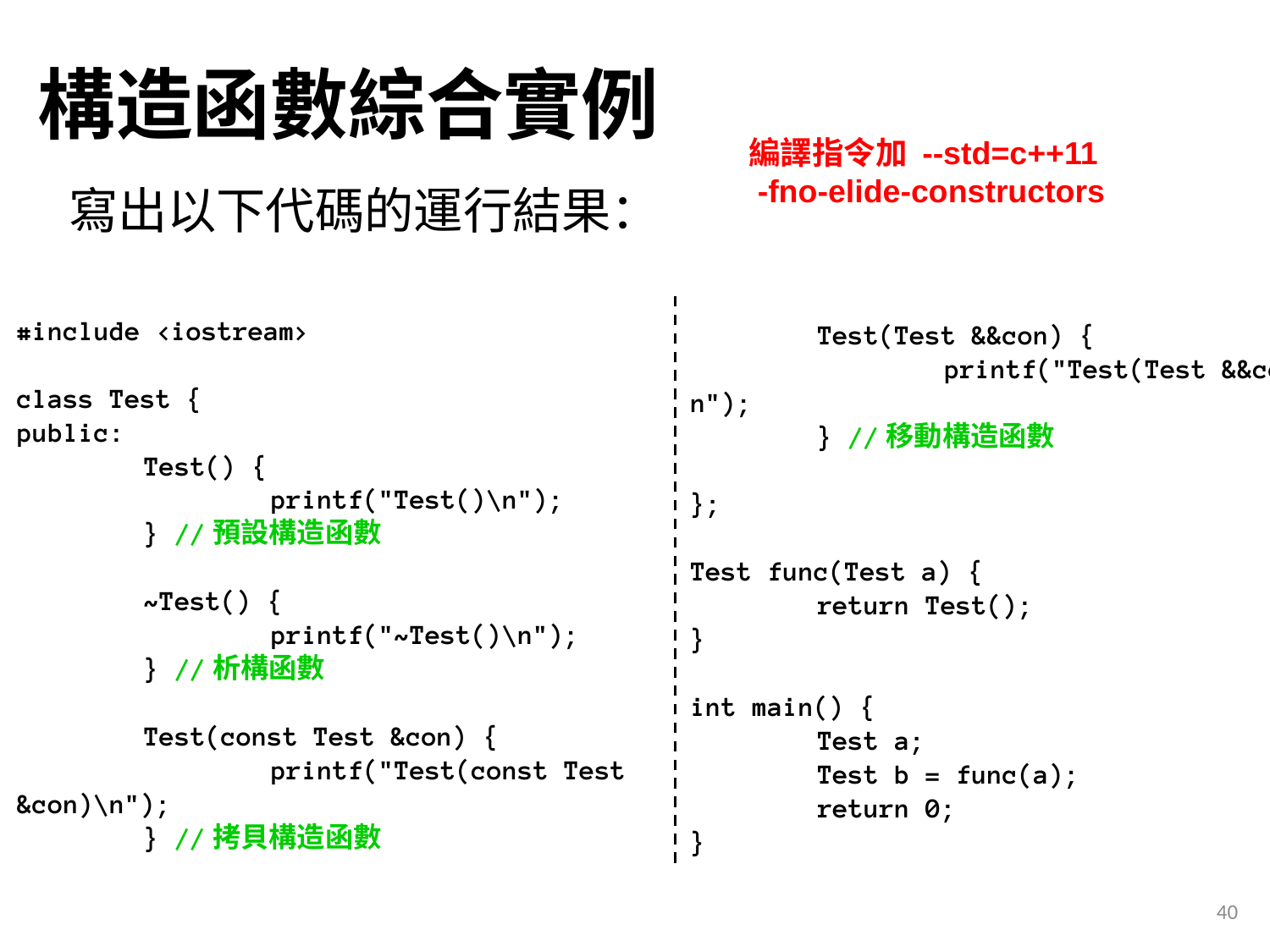

# 構造函數綜合實例
編譯指令加 --std=c++11
 -fno-elide-constructors

寫出以下代碼的運行結果：

	Test(Test &&con) {
		printf("Test(Test &&con)\n");
	} //移動構造函數

};

Test func(Test a) {
	return Test();
}

int main() {
	Test a;
	Test b = func(a);
	return 0;
}
#include <iostream>

class Test {
public:
	Test() {
		printf("Test()\n");
	} //預設構造函數

	~Test() {
		printf("~Test()\n");
	} //析構函數

	Test(const Test &con) {
		printf("Test(const Test &con)\n");
	} //拷貝構造函數
40